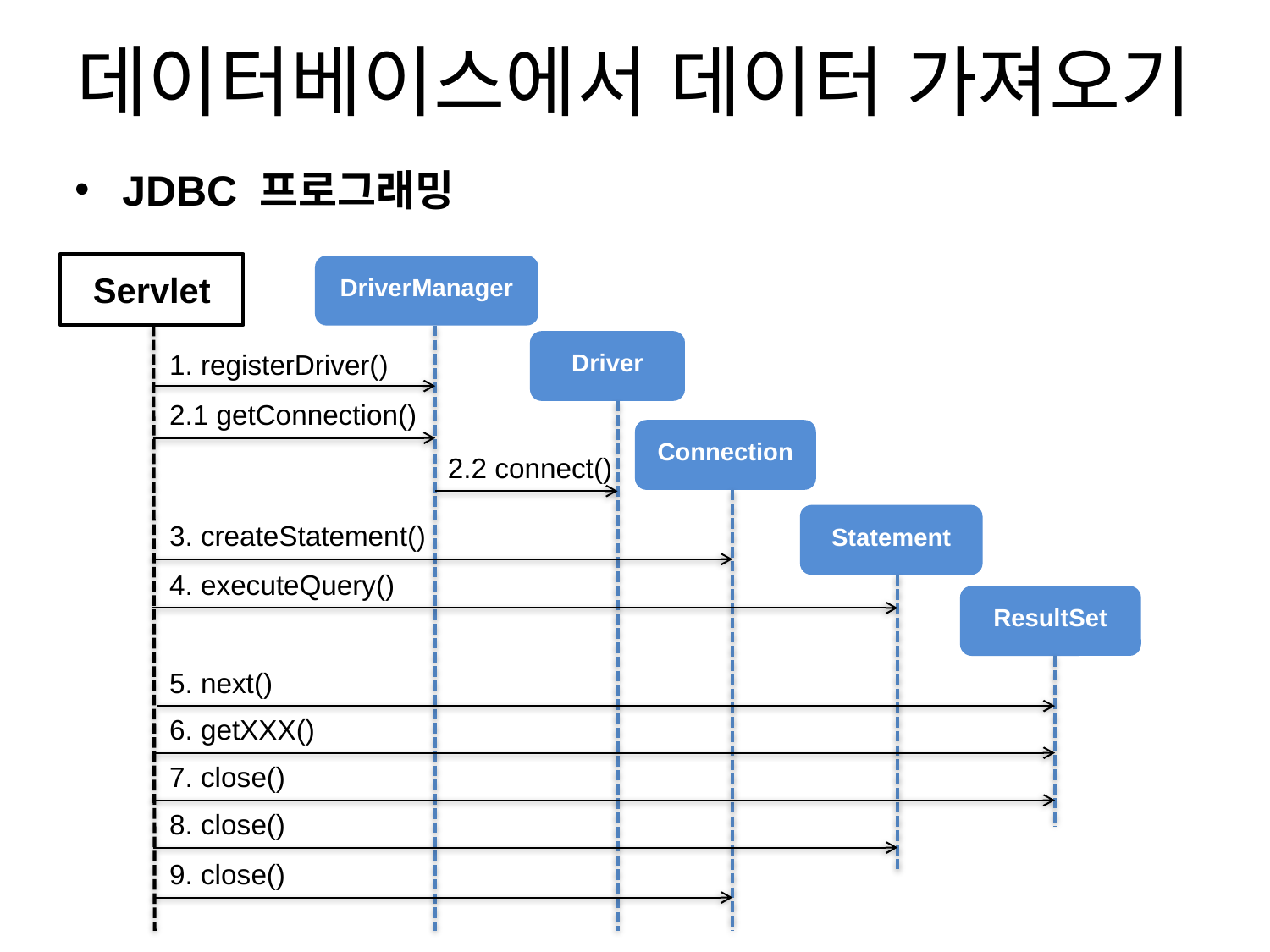

# 데이터베이스에서 데이터 가져오기
JDBC 프로그래밍

Servlet

DriverManager

Driver
1. registerDriver()
2.1 getConnection()

Connection
2.2 connect()

Statement
3. createStatement()
4. executeQuery()

ResultSet
5. next()
6. getXXX()
7. close()
8. close()
9. close()